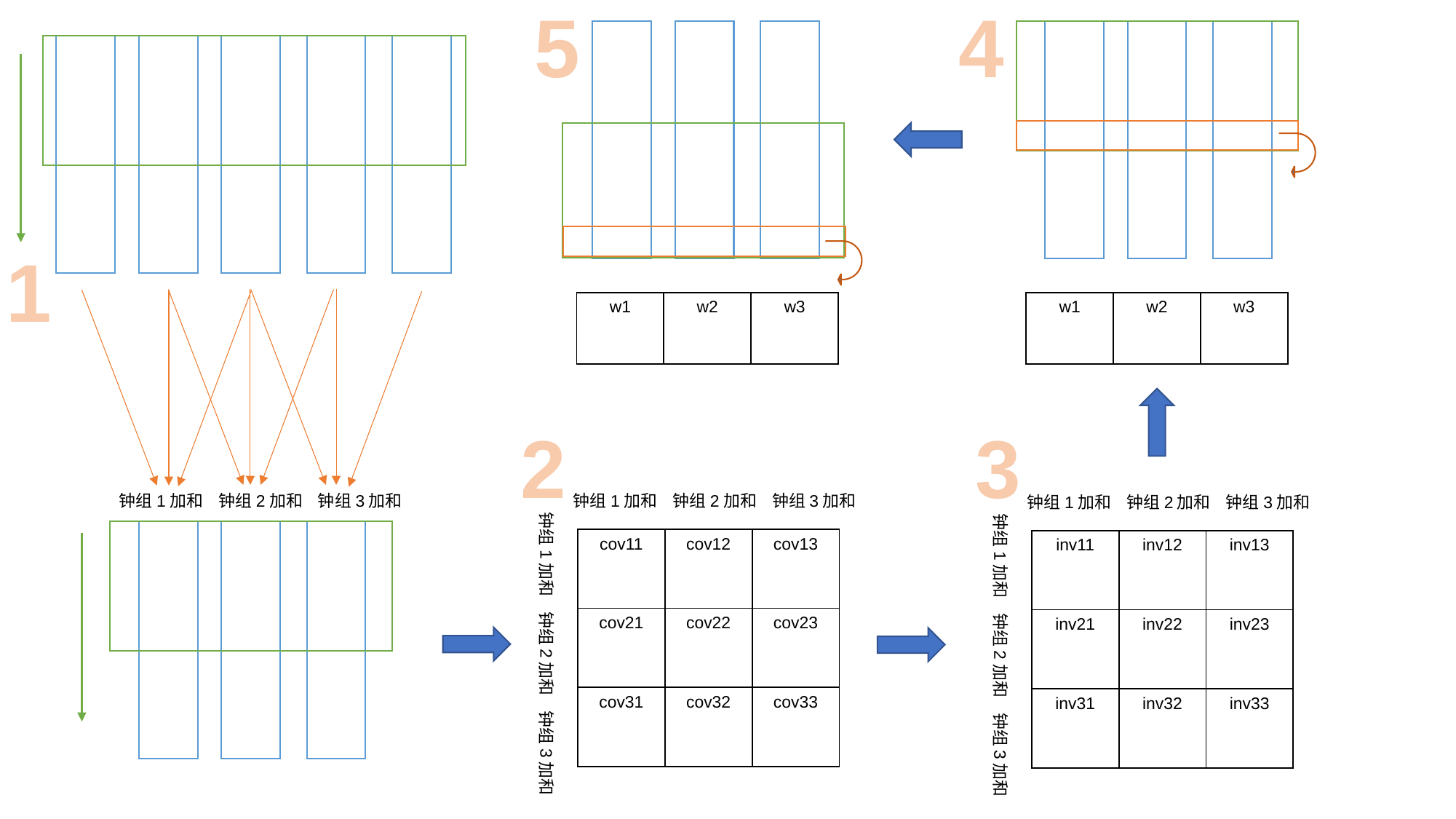

5
4

1

| w1 | w2 | w3 |
| --- | --- | --- |
| w1 | w2 | w3 |
| --- | --- | --- |

2
3
钟组1加和    钟组2加和    钟组3加和

钟组1加和    钟组2加和    钟组3加和

钟组1加和    钟组2加和    钟组3加和

| cov11 | cov12 | cov13 |
| --- | --- | --- |
| cov21 | cov22 | cov23 |
| cov31 | cov32 | cov33 |
| inv11 | inv12 | inv13 |
| --- | --- | --- |
| inv21 | inv22 | inv23 |
| inv31 | inv32 | inv33 |

钟组1加和    钟组2加和    钟组3加和

钟组1加和    钟组2加和    钟组3加和